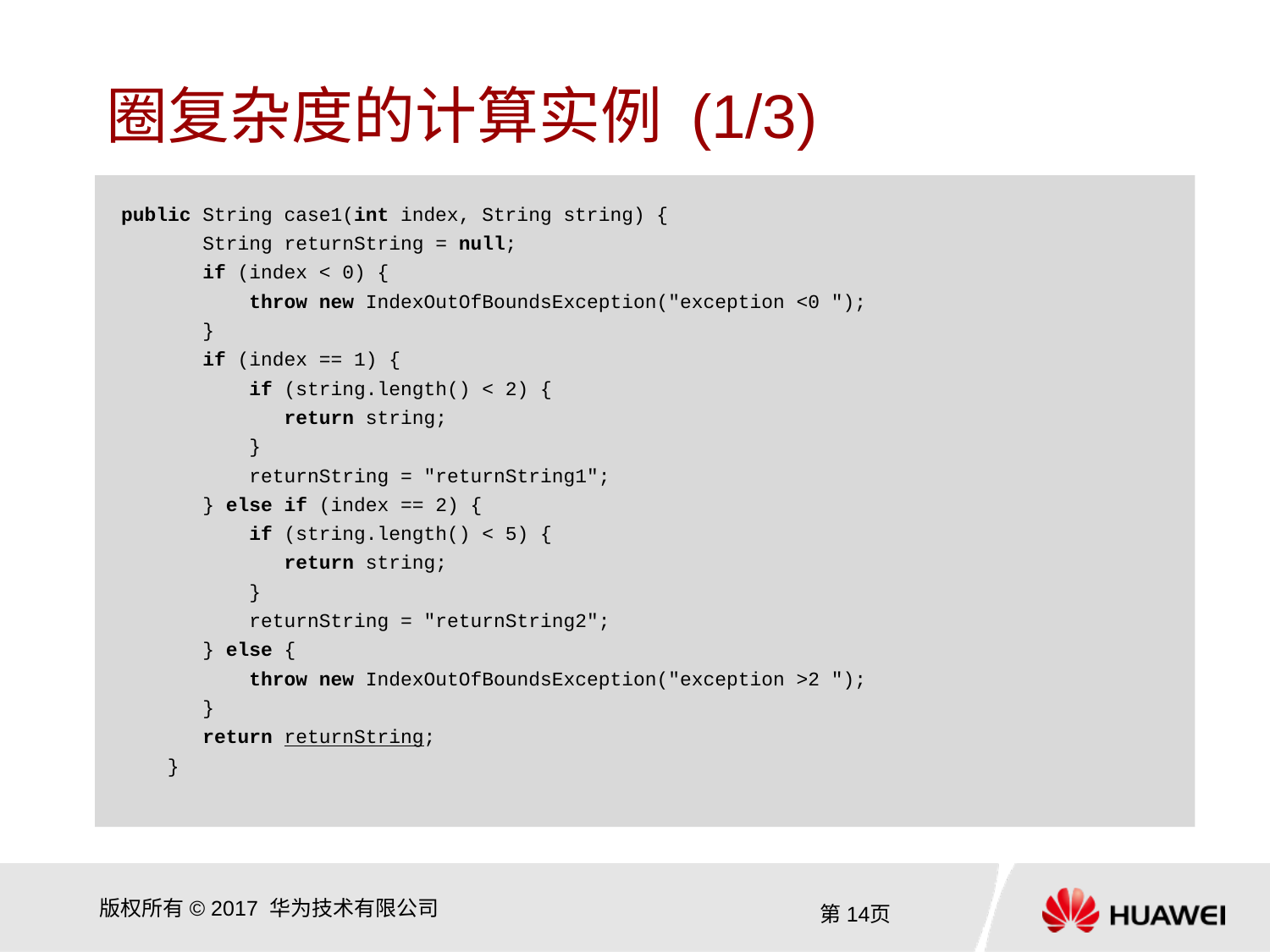

# 圈复杂度的计算实例 (1/3)

public String case1(int index, String string) {
       String returnString = null;
       if (index < 0) {
           throw new IndexOutOfBoundsException("exception <0 ");
       }
       if (index == 1) {
           if (string.length() < 2) {
              return string;
           }
           returnString = "returnString1";
       } else if (index == 2) {
           if (string.length() < 5) {
              return string;
           }
           returnString = "returnString2";
       } else {
           throw new IndexOutOfBoundsException("exception >2 ");
       }
       return returnString;
    }